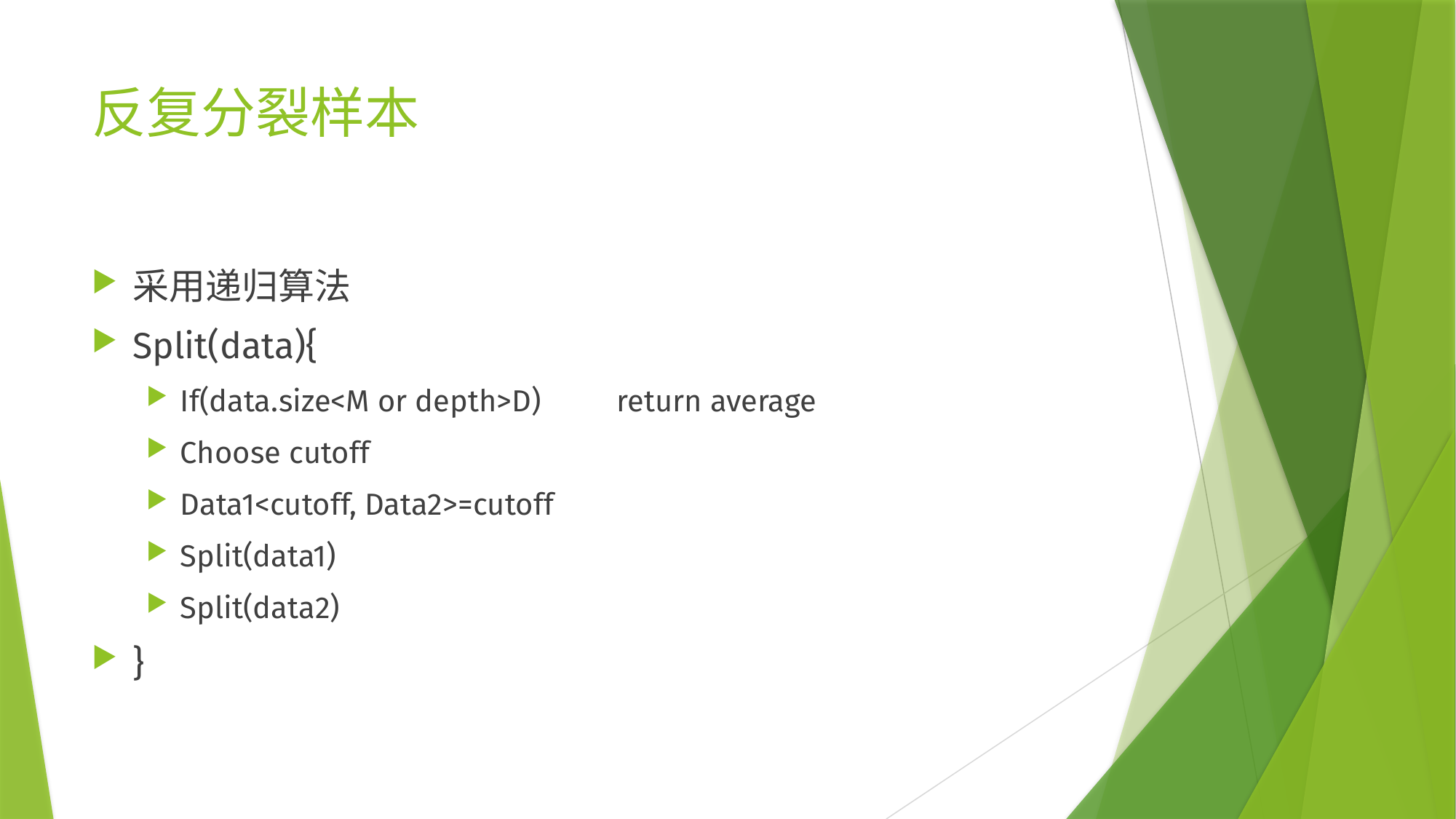

# 反复分裂样本
采用递归算法
Split(data){
If(data.size<M or depth>D)	return average
Choose cutoff
Data1<cutoff, Data2>=cutoff
Split(data1)
Split(data2)
}